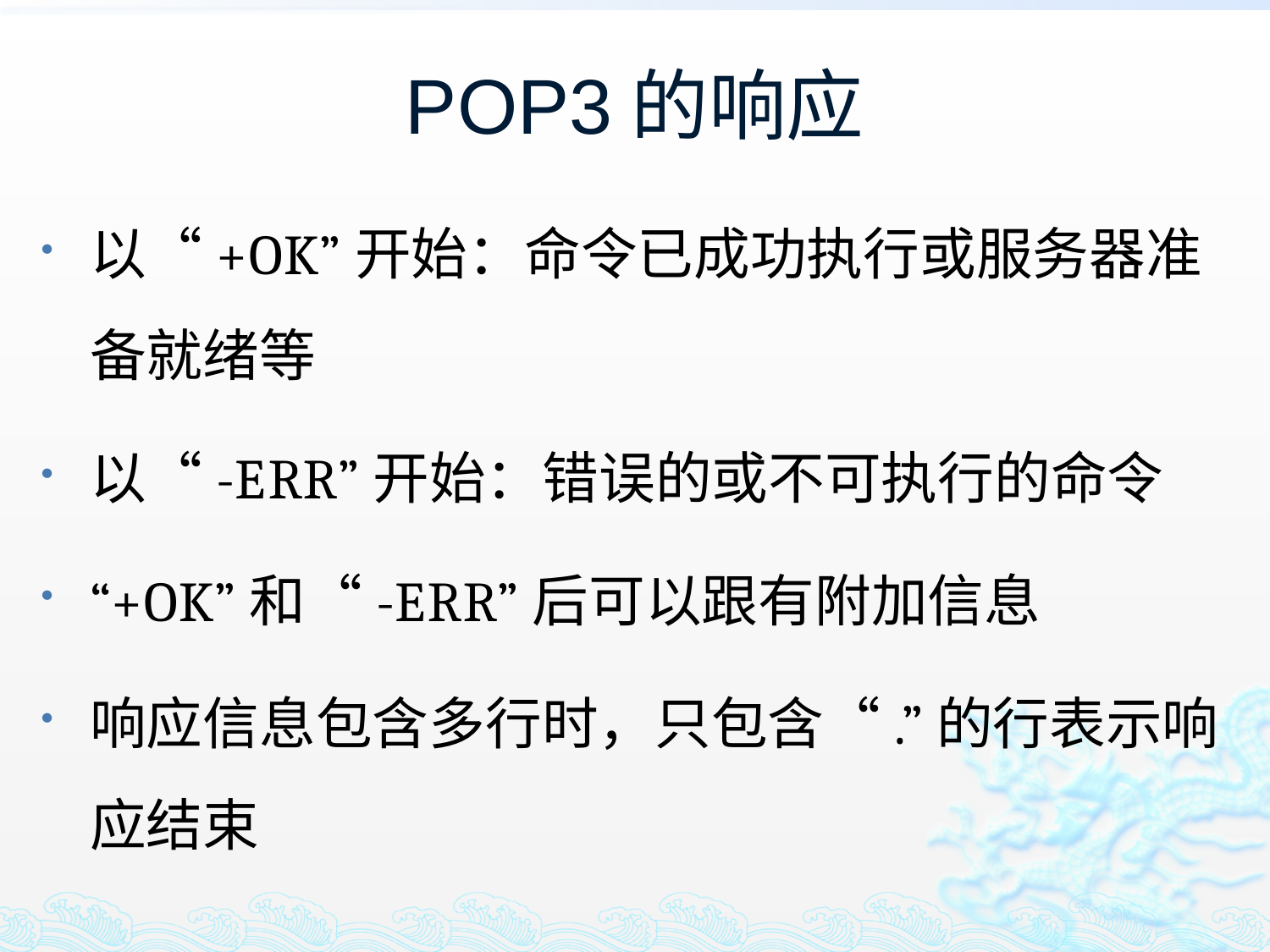

# POP3的响应
以“+OK”开始：命令已成功执行或服务器准备就绪等
以“-ERR”开始：错误的或不可执行的命令
“+OK”和“-ERR”后可以跟有附加信息
响应信息包含多行时，只包含“.”的行表示响应结束